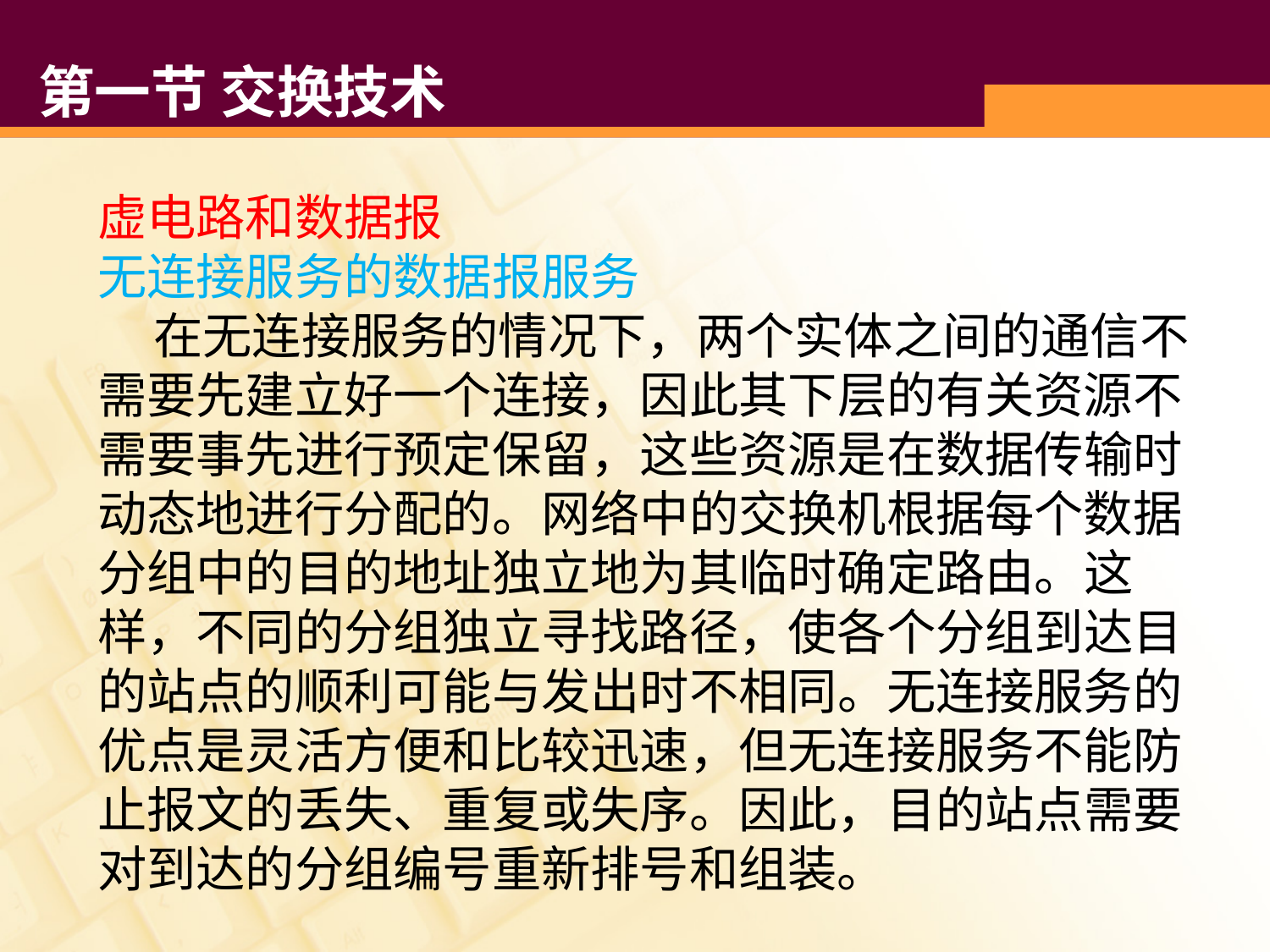

# 第一节 交换技术
虚电路和数据报
无连接服务的数据报服务
    在无连接服务的情况下，两个实体之间的通信不需要先建立好一个连接，因此其下层的有关资源不需要事先进行预定保留，这些资源是在数据传输时动态地进行分配的。网络中的交换机根据每个数据分组中的目的地址独立地为其临时确定路由。这样，不同的分组独立寻找路径，使各个分组到达目的站点的顺利可能与发出时不相同。无连接服务的优点是灵活方便和比较迅速，但无连接服务不能防止报文的丢失、重复或失序。因此，目的站点需要对到达的分组编号重新排号和组装。